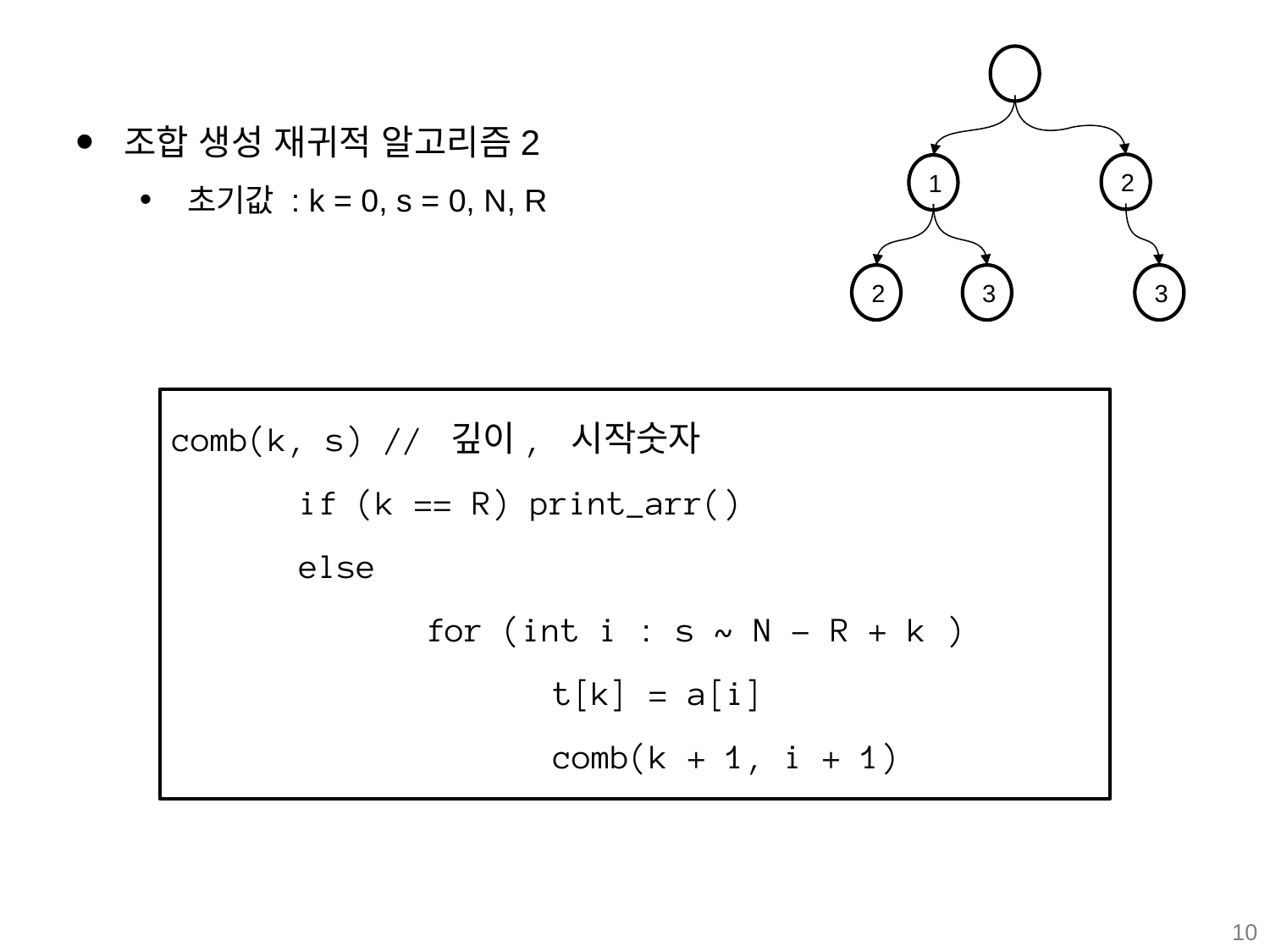

2
1
2
3
3
조합 생성 재귀적 알고리즘2
초기값 : k = 0, s = 0, N, R
comb(k, s) // 깊이, 시작숫자
	if (k == R) print_arr()
	else
		for (int i : s ~ N - R + k )
			t[k] = a[i]
			comb(k + 1, i + 1)
10